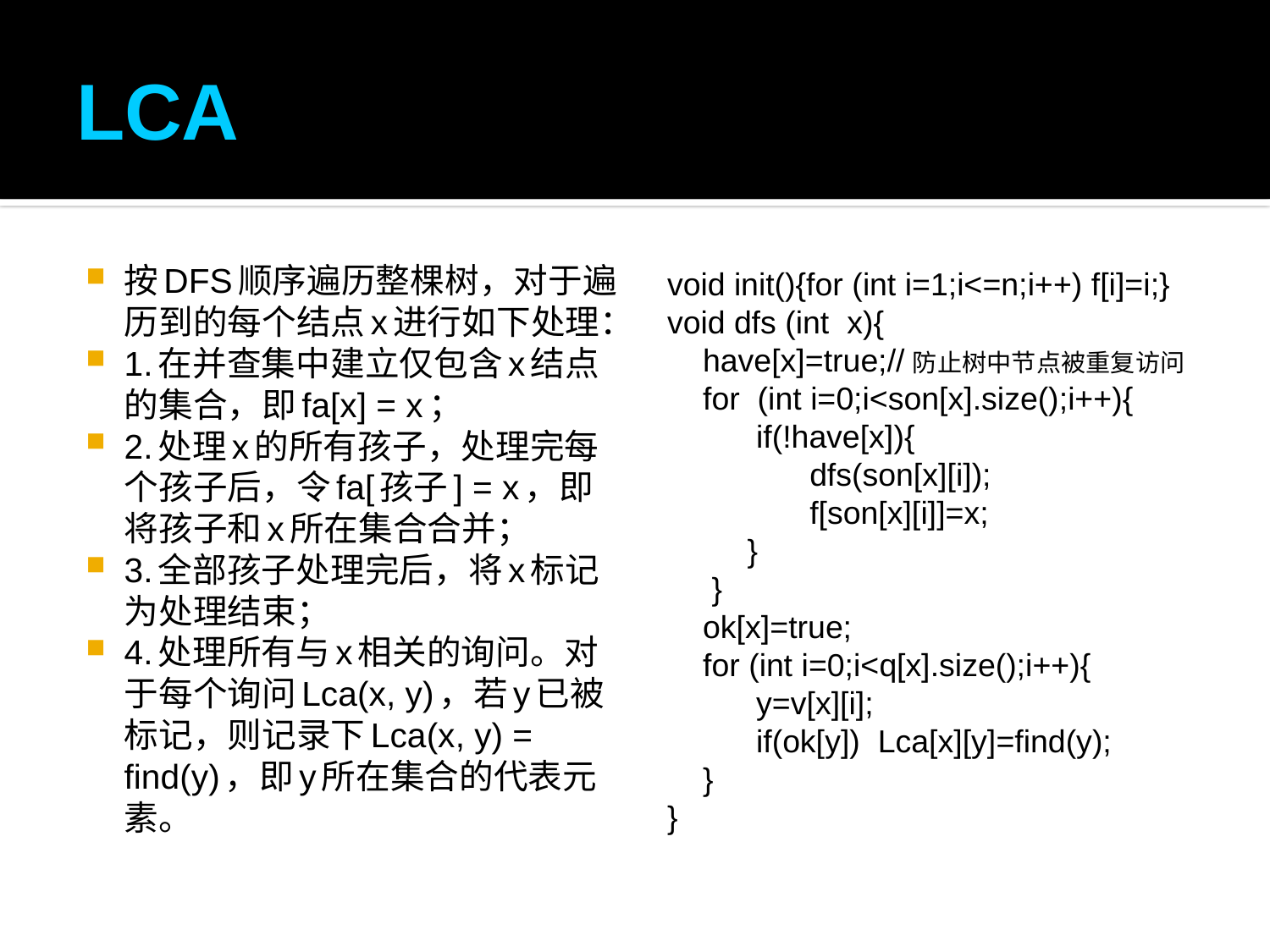

# LCA
按DFS顺序遍历整棵树，对于遍历到的每个结点x进行如下处理：
1.在并查集中建立仅包含x结点的集合，即fa[x] = x；
2.处理x的所有孩子，处理完每个孩子后，令fa[孩子] = x，即将孩子和x所在集合合并；
3.全部孩子处理完后，将x标记为处理结束；
4.处理所有与x相关的询问。对于每个询问Lca(x, y)，若y已被标记，则记录下Lca(x, y) = find(y)，即y所在集合的代表元素。

void init(){for (int i=1;i<=n;i++) f[i]=i;}
void dfs (int  x){
    have[x]=true;//防止树中节点被重复访问
    for  (int i=0;i<son[x].size();i++){
          if(!have[x]){
                dfs(son[x][i]);
                f[son[x][i]]=x;
         }
     }
    ok[x]=true;
    for (int i=0;i<q[x].size();i++){
          y=v[x][i];
          if(ok[y])  Lca[x][y]=find(y);
    }
}